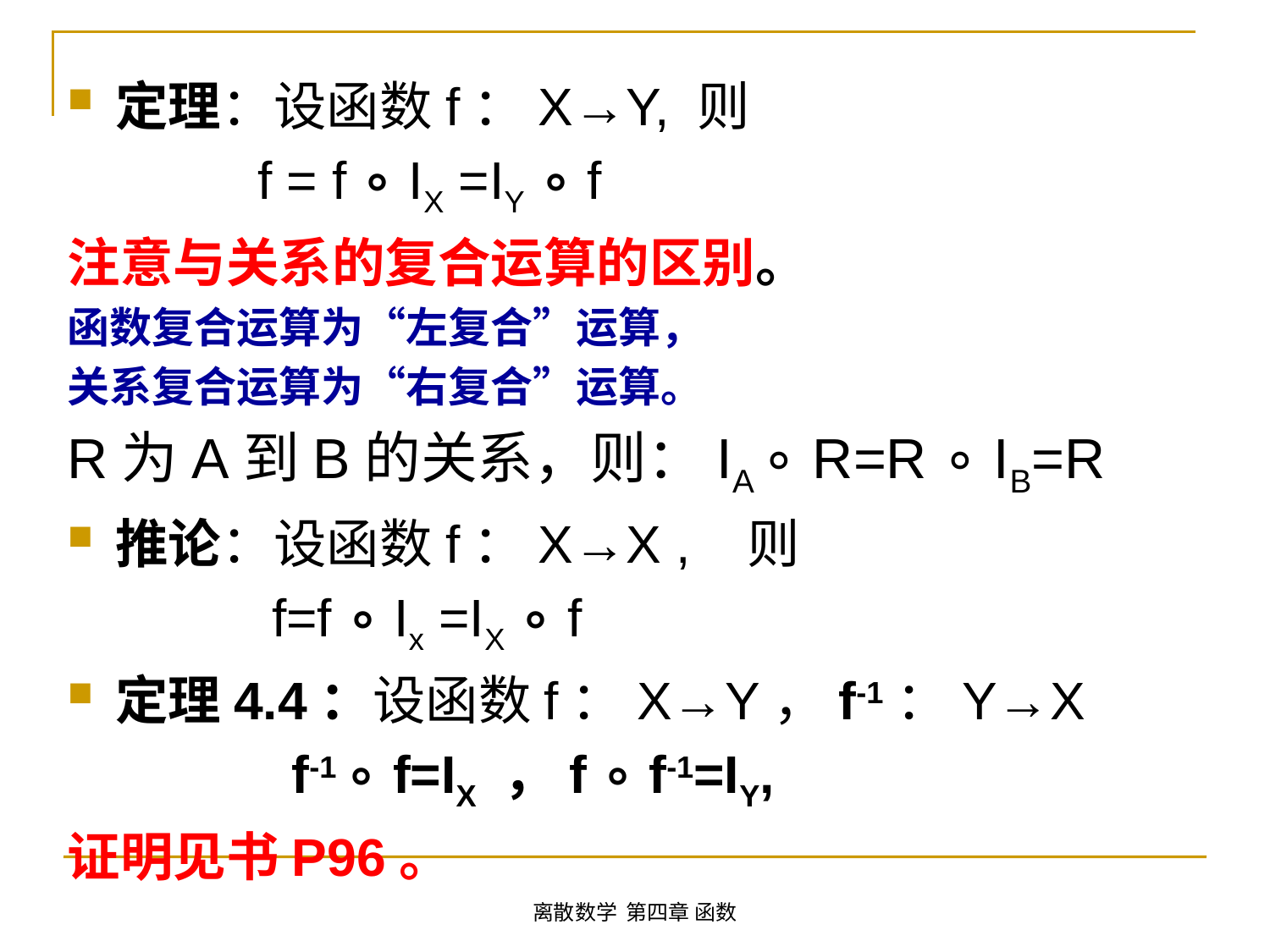

定理：设函数f：X→Y, 则
             f = f ∘ IX =IY ∘ f
注意与关系的复合运算的区别。
函数复合运算为“左复合”运算，
关系复合运算为“右复合”运算。
R为A到B的关系，则：IA ∘ R=R ∘ IB=R
推论：设函数f：X→X ,   则
              f=f ∘ Ix =IX ∘ f
定理4.4：设函数f：X→Y，f-1：Y→X
　　　　f-1 ∘ f=IX ，f ∘ f-1=IY,
证明见书P96。

22
离散数学  第四章 函数